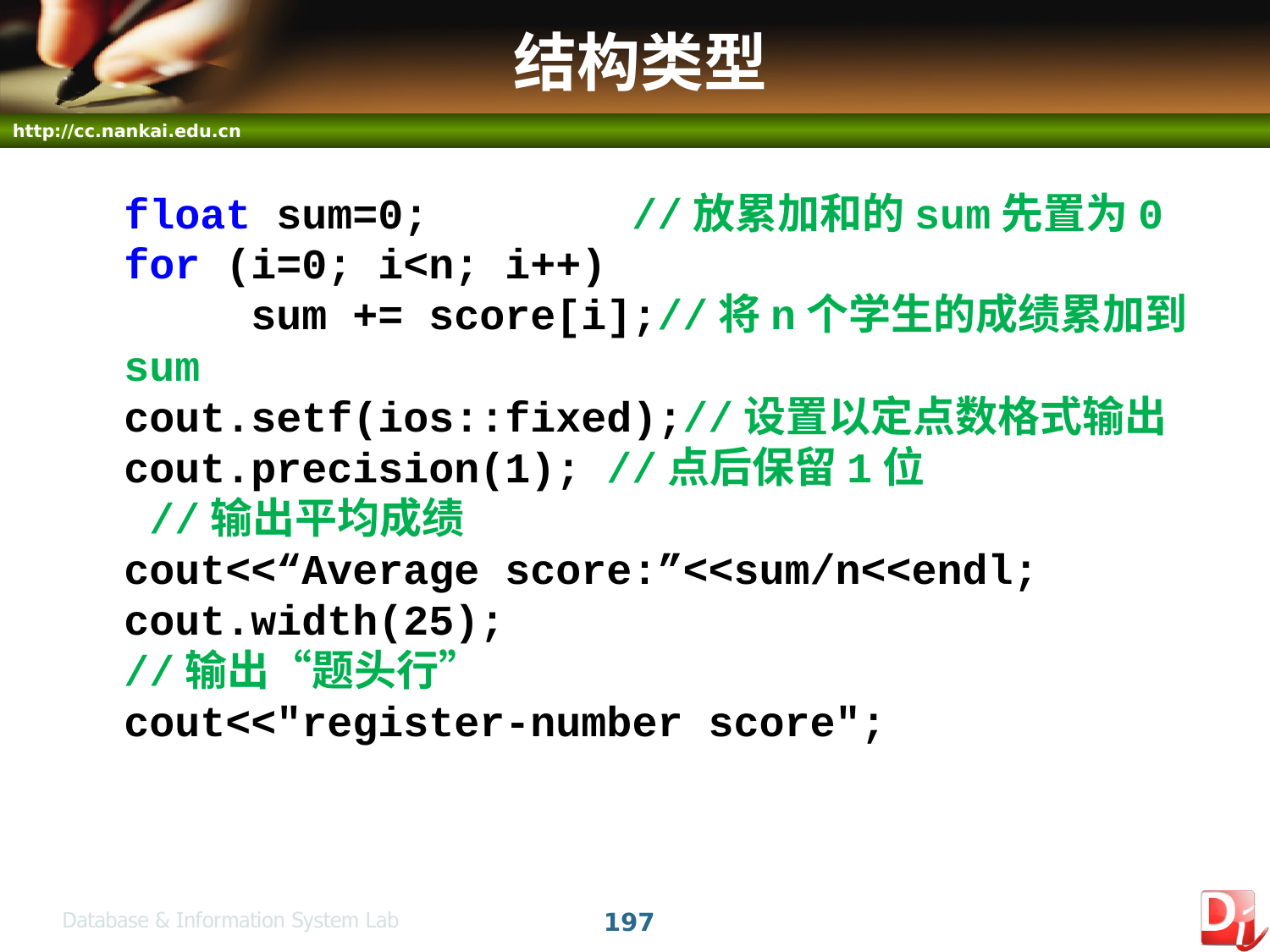

# 结构类型
	float sum=0; 		//放累加和的sum先置为0
	for (i=0; i<n; i++)
		sum += score[i];//将n个学生的成绩累加到sum
	cout.setf(ios::fixed);//设置以定点数格式输出
	cout.precision(1); //点后保留1位
	 //输出平均成绩
	cout<<“Average score:”<<sum/n<<endl;
	cout.width(25);
	//输出“题头行”
	cout<<"register-number score";

197
Database & Information System Lab